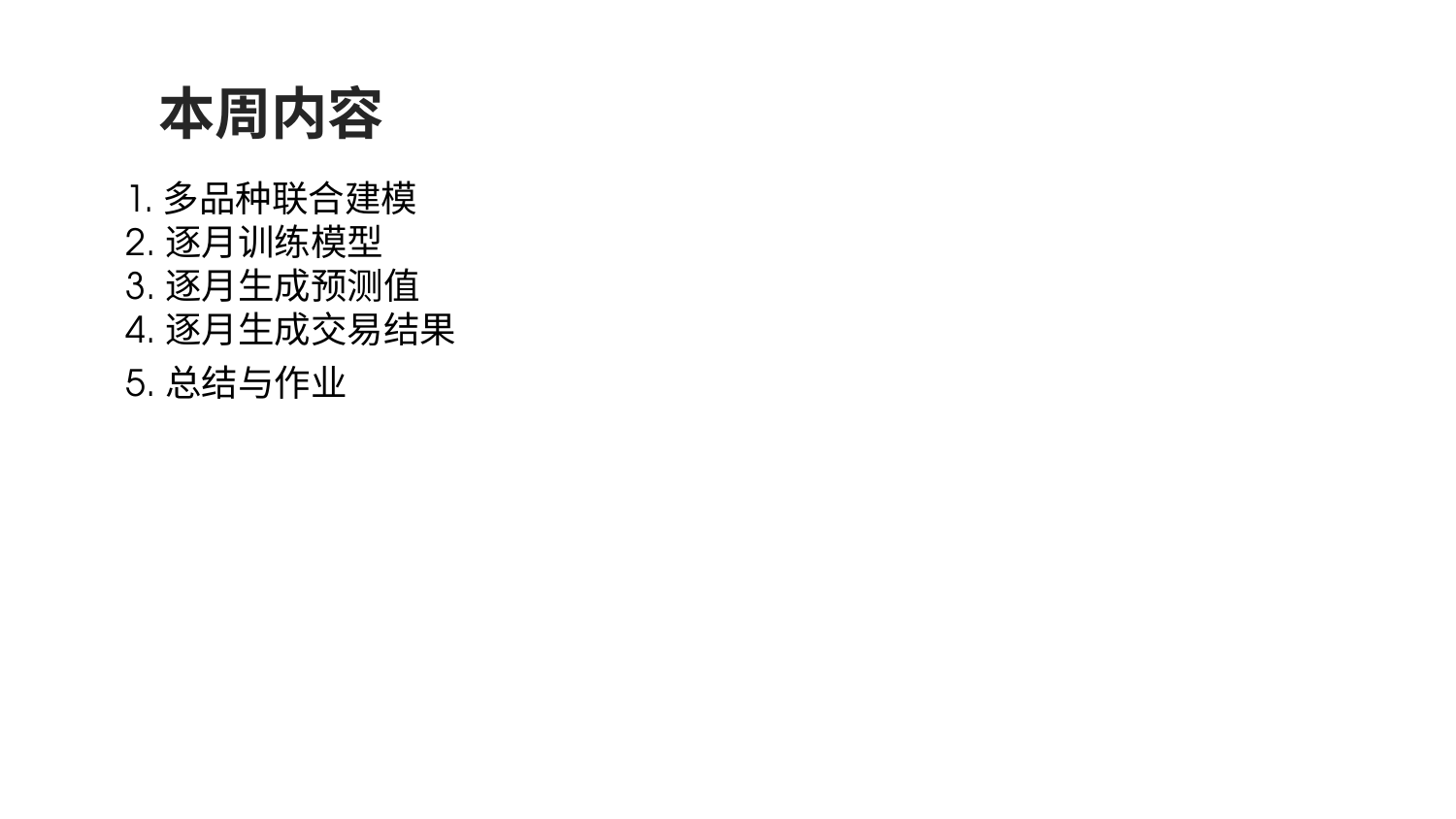

# 本周内容
1.多品种联合建模
2.逐月训练模型
3.逐月生成预测值
4.逐月生成交易结果
5.总结与作业